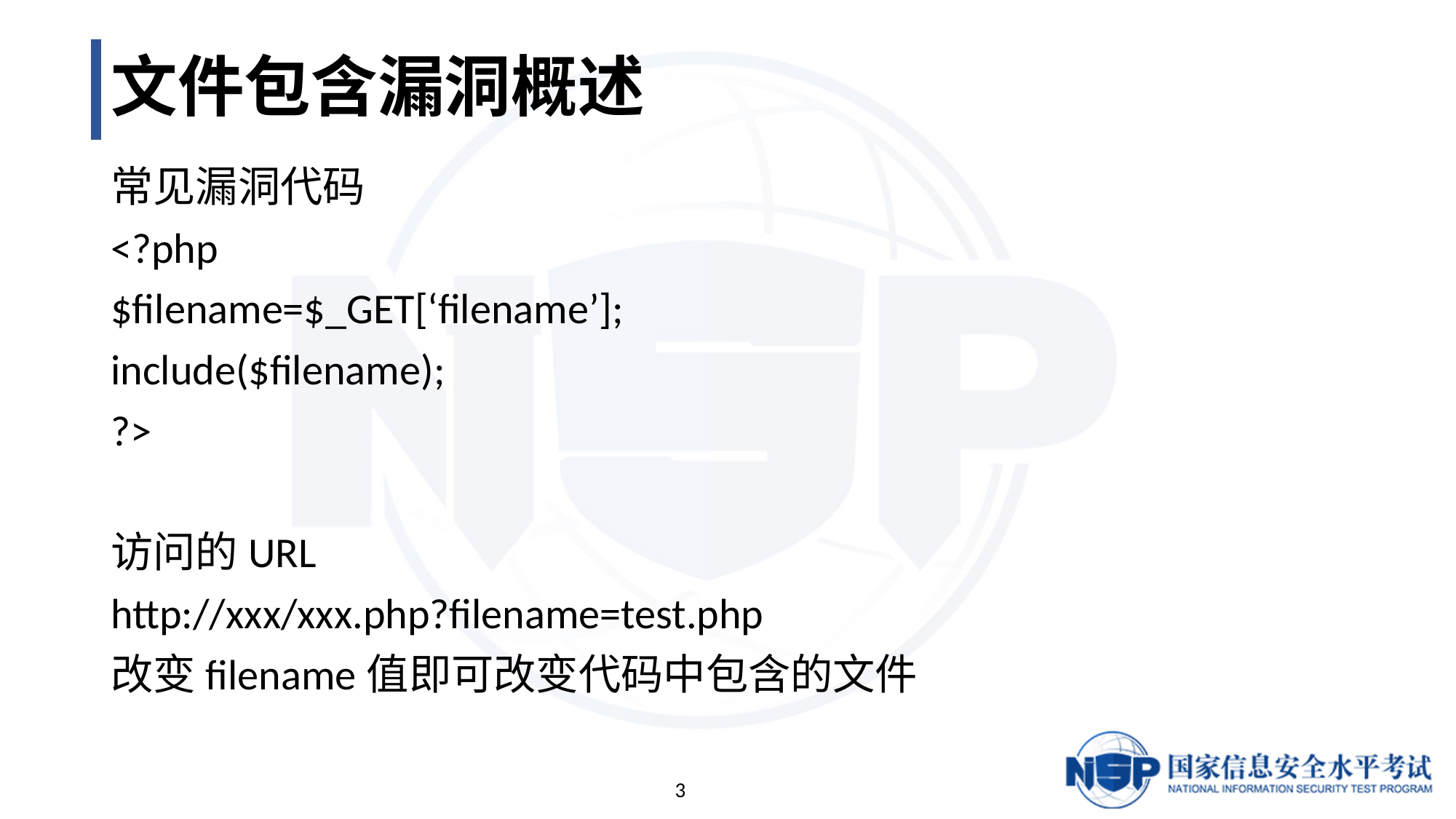

# 文件包含漏洞概述
常见漏洞代码
<?php
$filename=$_GET[‘filename’];
include($filename);
?>

访问的URL
http://xxx/xxx.php?filename=test.php
改变filename值即可改变代码中包含的文件